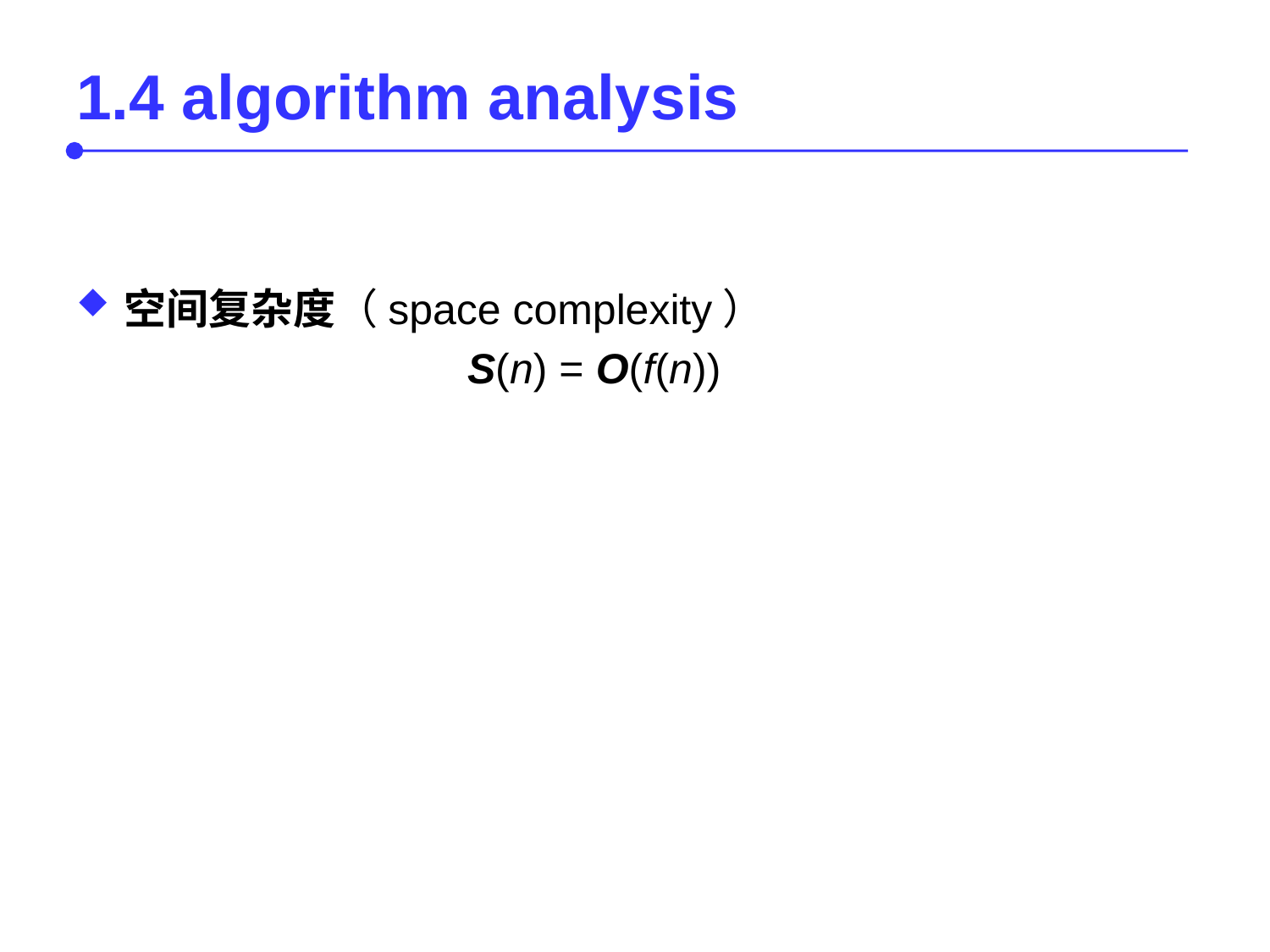

# 1.4 algorithm analysis
空间复杂度（space complexity）
                                 S(n) = O(f(n))